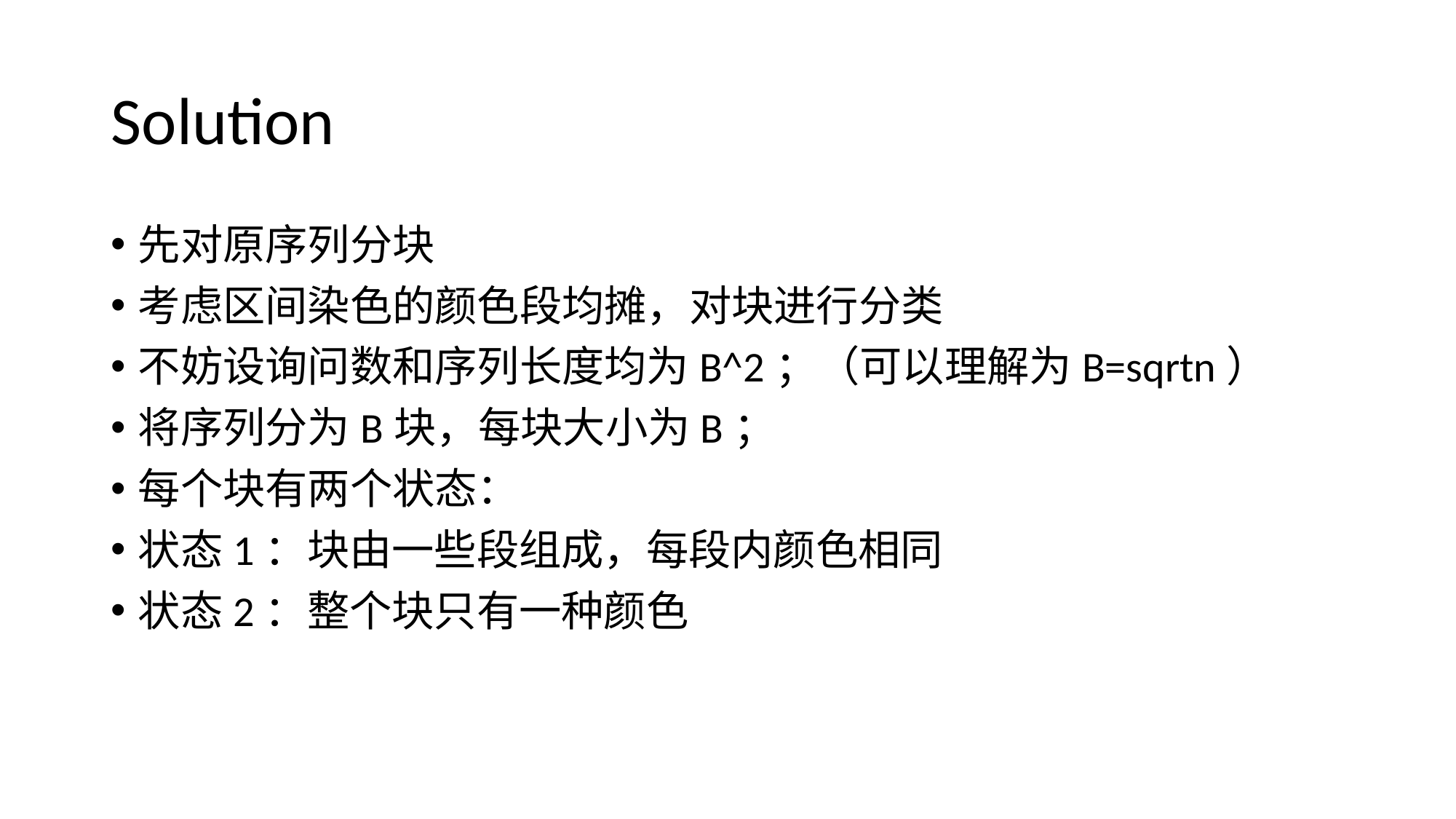

# Solution
先对原序列分块
考虑区间染色的颜色段均摊，对块进行分类
不妨设询问数和序列长度均为B^2；（可以理解为B=sqrtn）
将序列分为B块，每块大小为B；
每个块有两个状态：
状态1：块由一些段组成，每段内颜色相同
状态2：整个块只有一种颜色